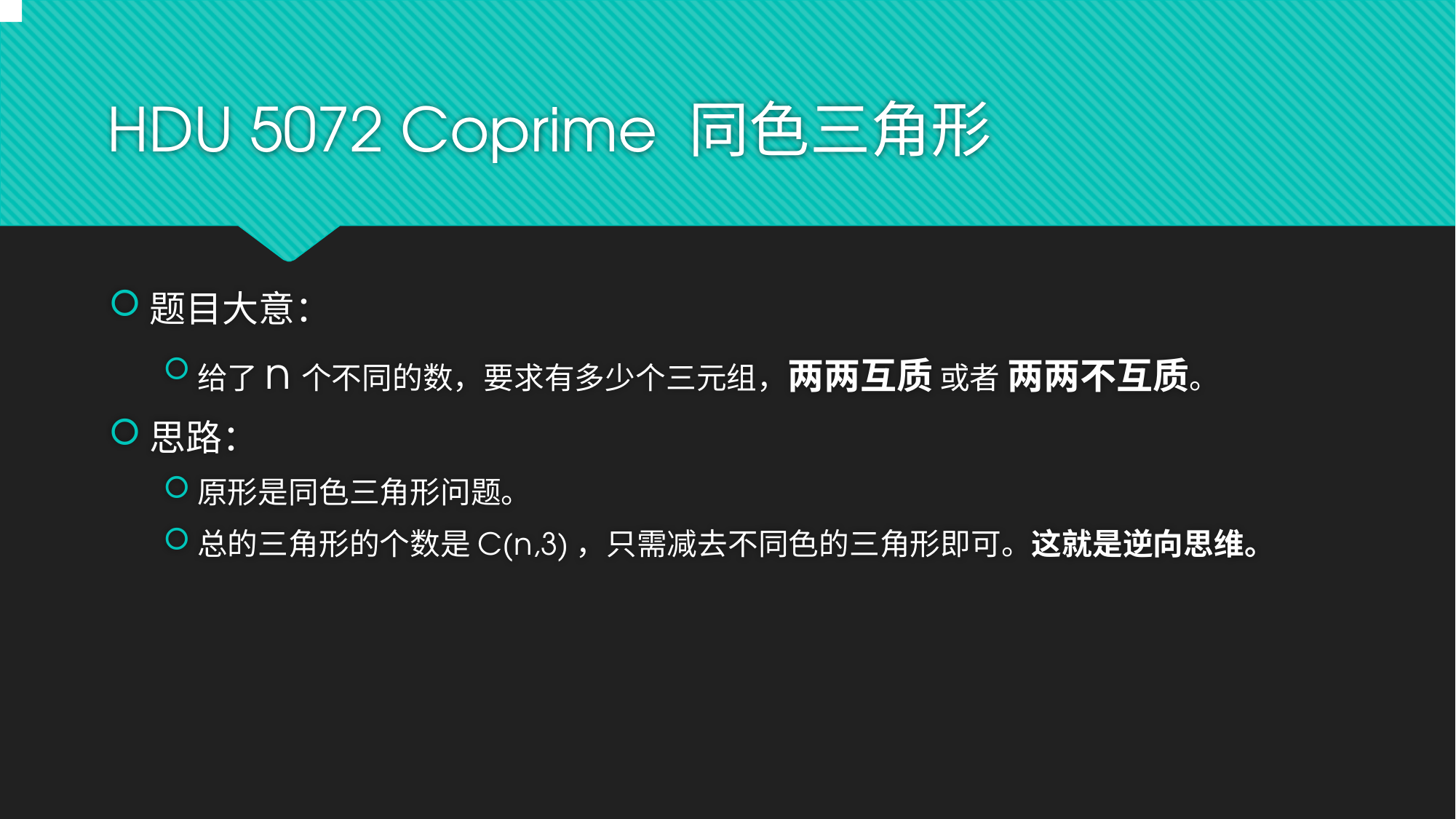

# HDU 5072 Coprime 同色三角形
题目大意：
给了n个不同的数，要求有多少个三元组，两两互质 或者 两两不互质。
思路：
原形是同色三角形问题。
总的三角形的个数是C(n,3)，只需减去不同色的三角形即可。这就是逆向思维。